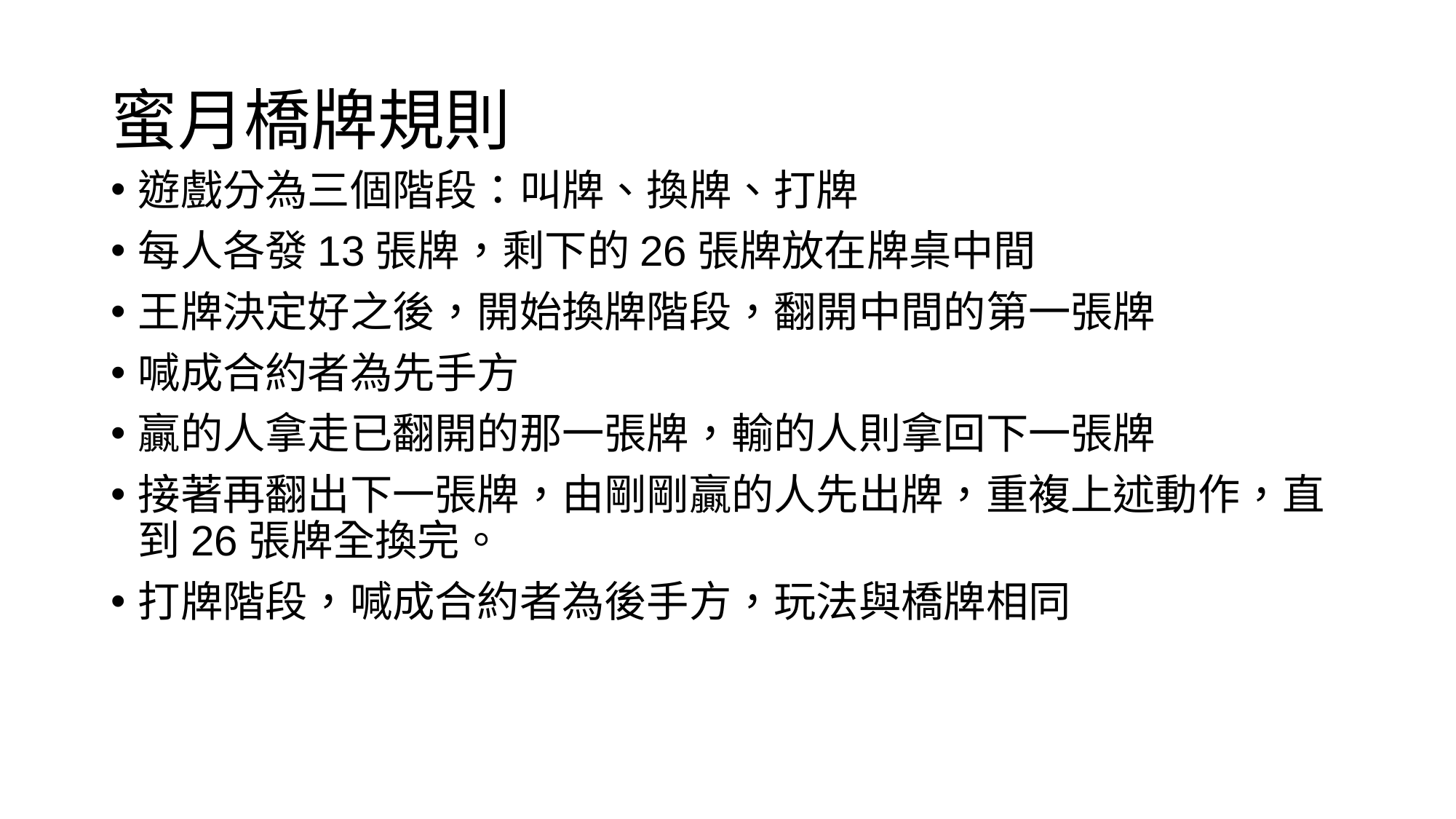

# 蜜月橋牌規則
遊戲分為三個階段：叫牌、換牌、打牌
每人各發13張牌，剩下的26張牌放在牌桌中間
王牌決定好之後，開始換牌階段，翻開中間的第一張牌
喊成合約者為先手方
贏的人拿走已翻開的那一張牌，輸的人則拿回下一張牌
接著再翻出下一張牌，由剛剛贏的人先出牌，重複上述動作，直到26張牌全換完。
打牌階段，喊成合約者為後手方，玩法與橋牌相同